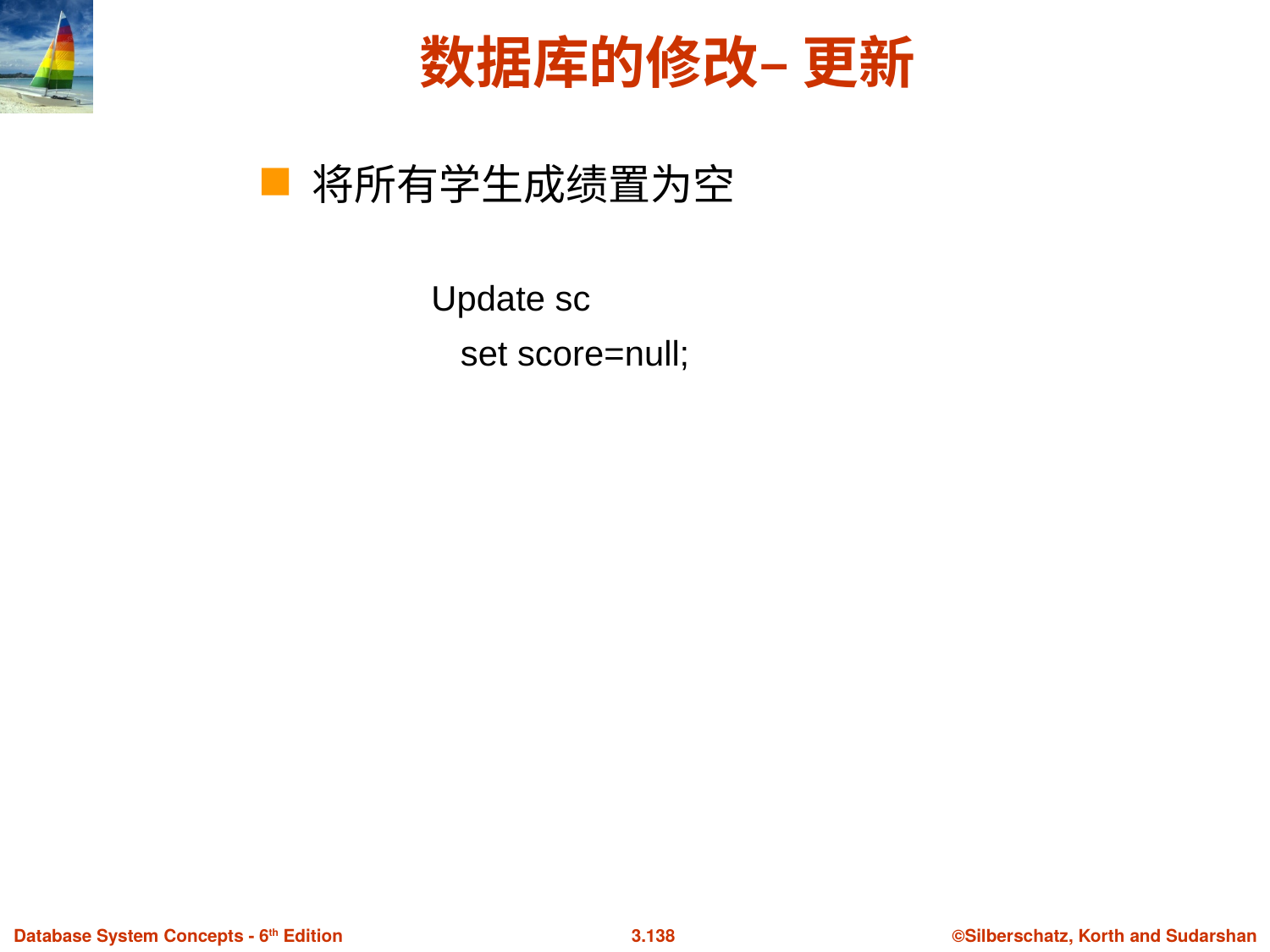

# 数据库的修改– 更新
将所有学生成绩置为空

Update sc
   set score=null;